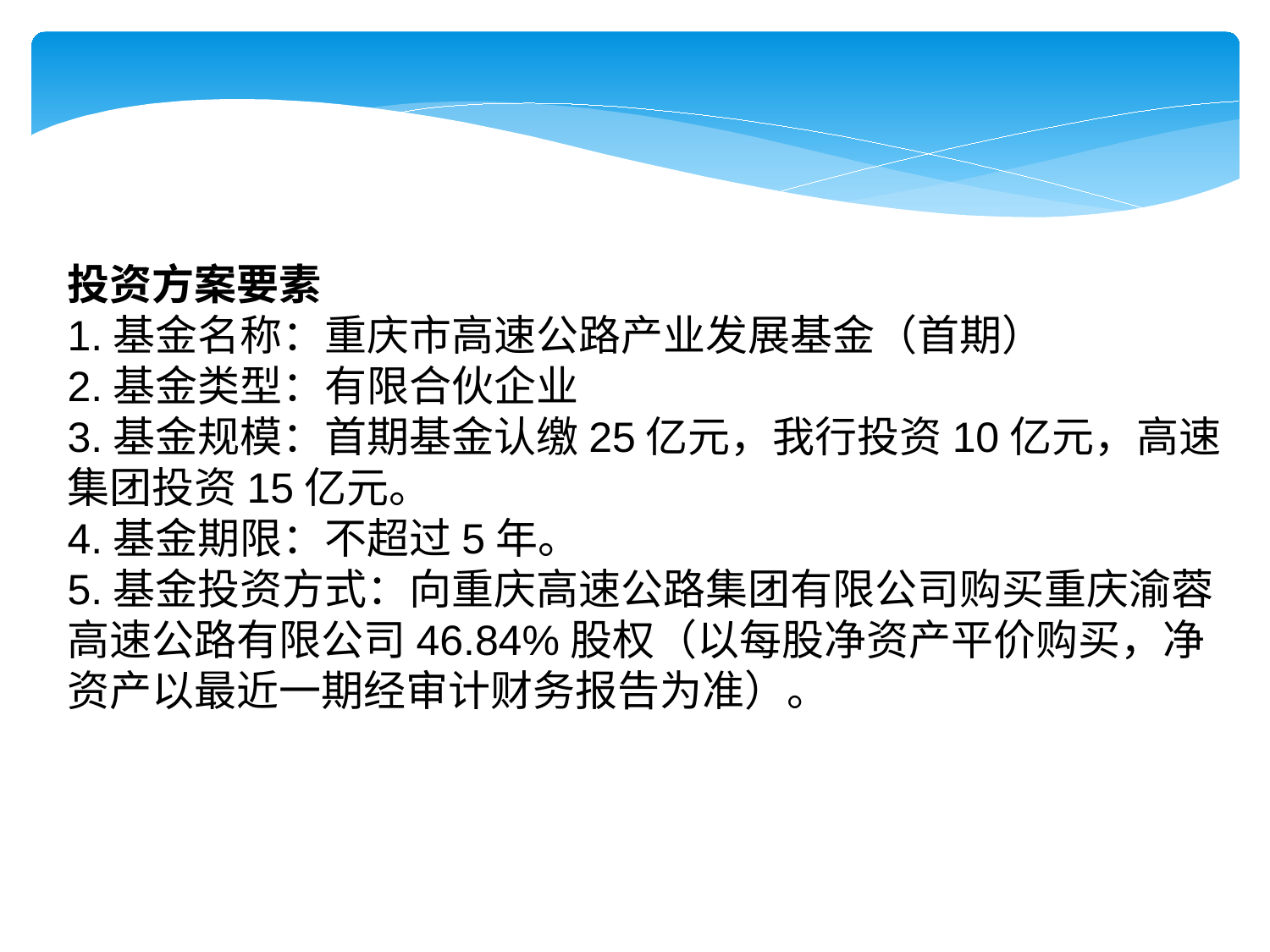

投资方案要素
1.基金名称：重庆市高速公路产业发展基金（首期）
2.基金类型：有限合伙企业
3.基金规模：首期基金认缴25亿元，我行投资10亿元，高速集团投资15亿元。
4.基金期限：不超过5年。
5.基金投资方式：向重庆高速公路集团有限公司购买重庆渝蓉高速公路有限公司46.84%股权（以每股净资产平价购买，净资产以最近一期经审计财务报告为准）。